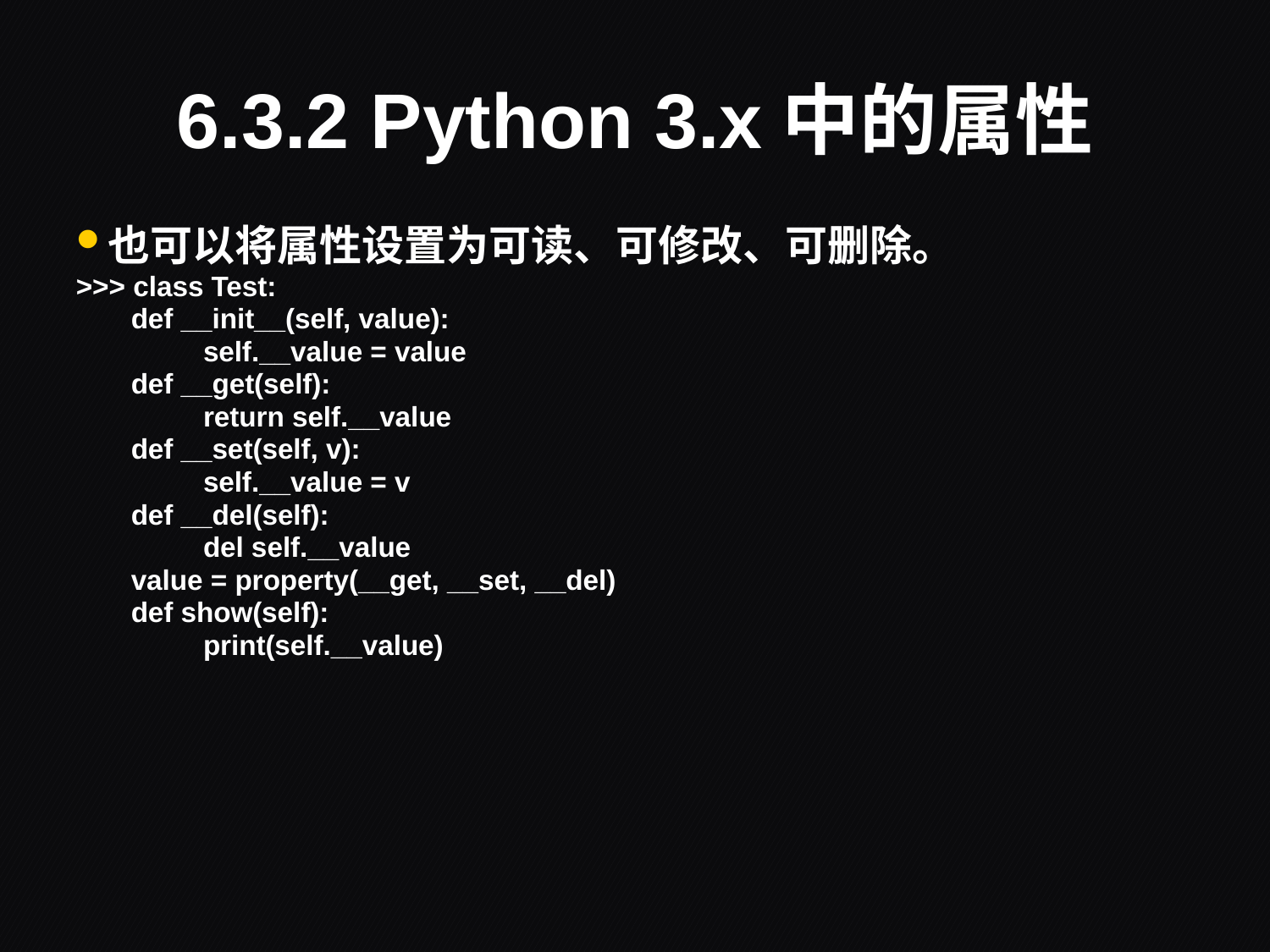

# 6.3.2 Python 3.x中的属性
也可以将属性设置为可读、可修改、可删除。
>>> class Test:
	       def __init__(self, value):
		self.__value = value
	       def __get(self):
		return self.__value
	       def __set(self, v):
		self.__value = v
	       def __del(self):
		del self.__value
	       value = property(__get, __set, __del)
	       def show(self):
		print(self.__value)